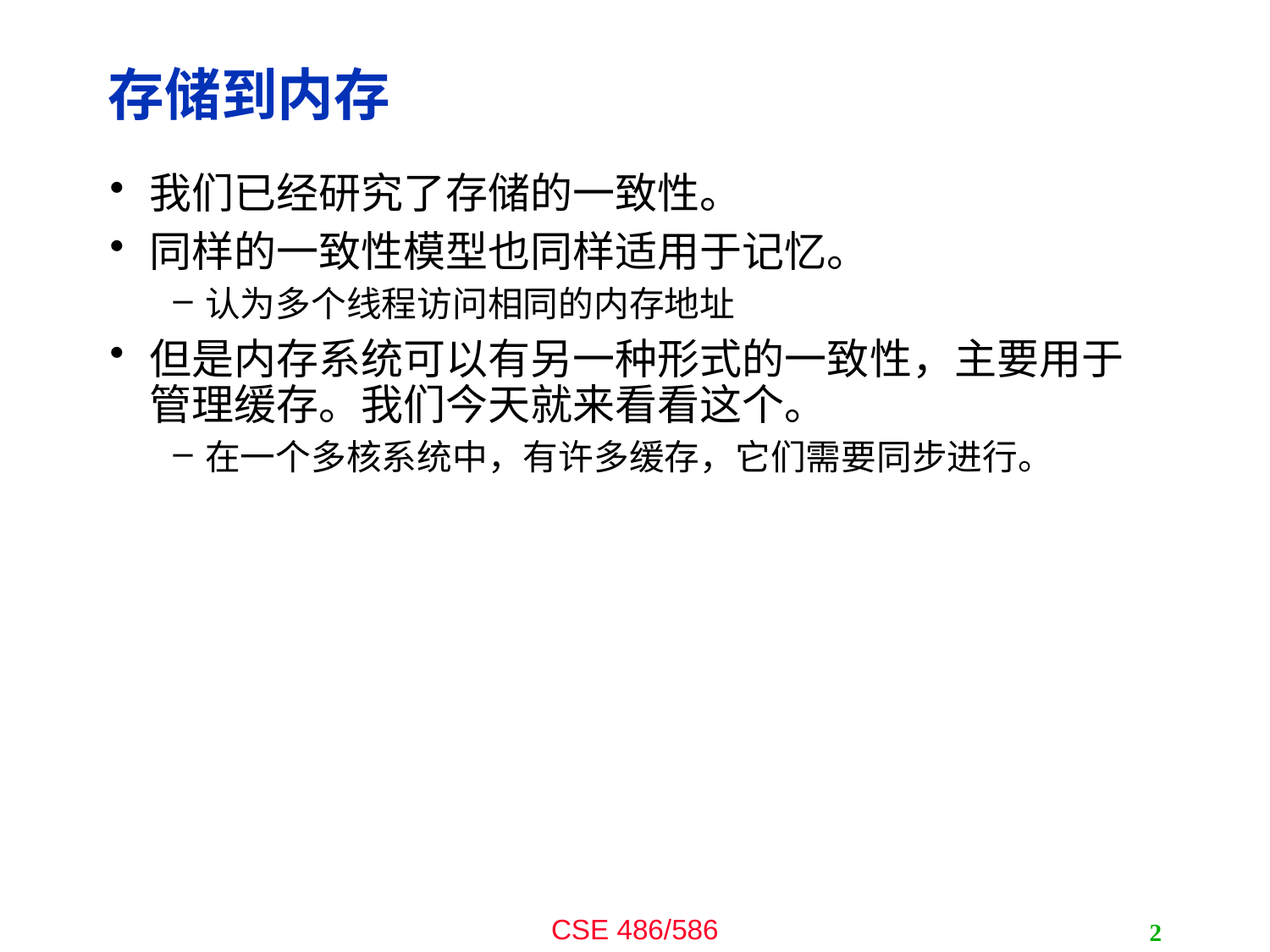

# 存储到内存
我们已经研究了存储的一致性。
同样的一致性模型也同样适用于记忆。
认为多个线程访问相同的内存地址
但是内存系统可以有另一种形式的一致性，主要用于管理缓存。我们今天就来看看这个。
在一个多核系统中，有许多缓存，它们需要同步进行。
2